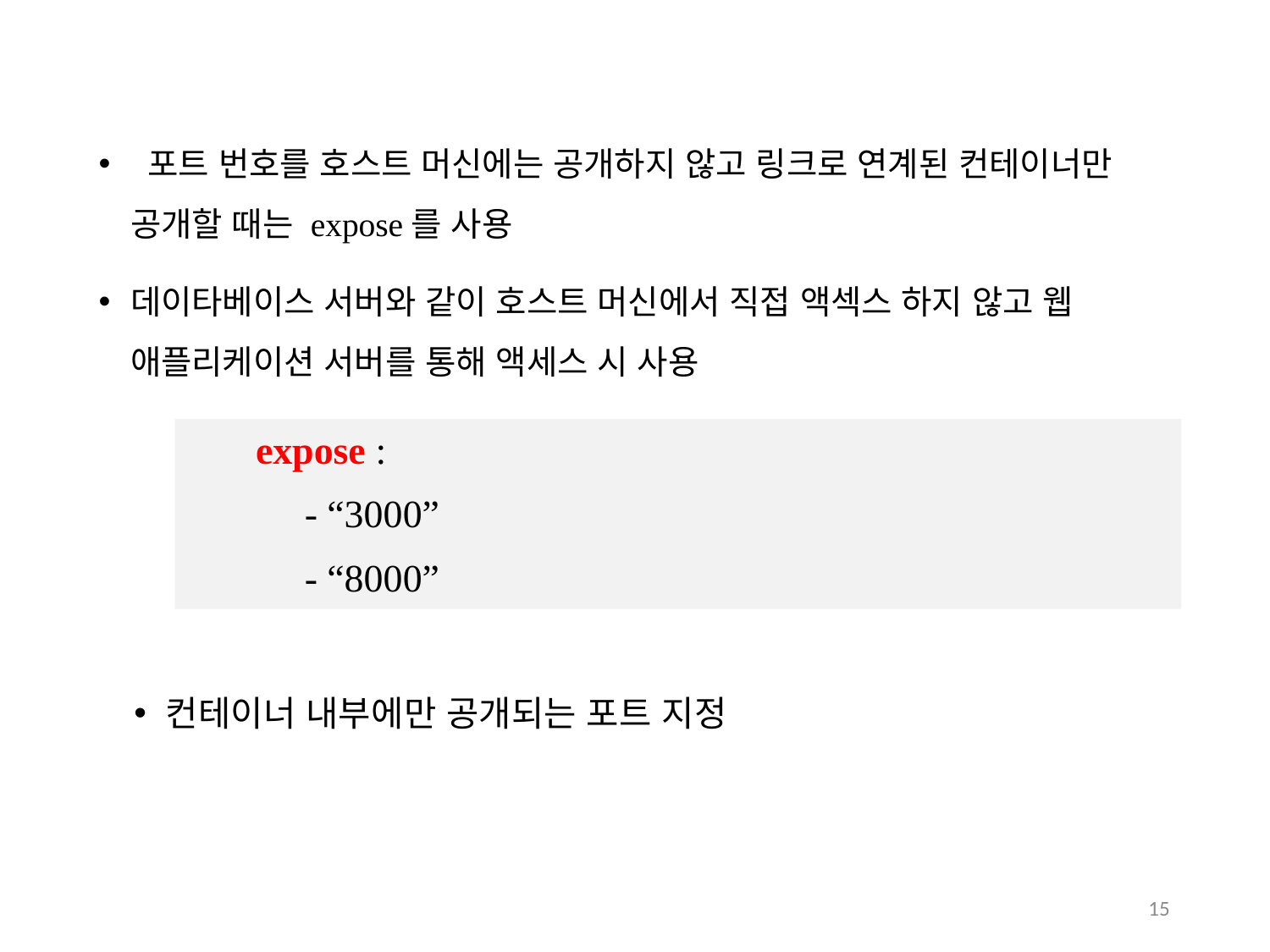

포트 번호를 호스트 머신에는 공개하지 않고 링크로 연계된 컨테이너만 공개할 때는 expose를 사용
데이타베이스 서버와 같이 호스트 머신에서 직접 액섹스 하지 않고 웹 애플리케이션 서버를 통해 액세스 시 사용
       expose :
            - “3000”
            - “8000”
컨테이너 내부에만 공개되는 포트 지정

15